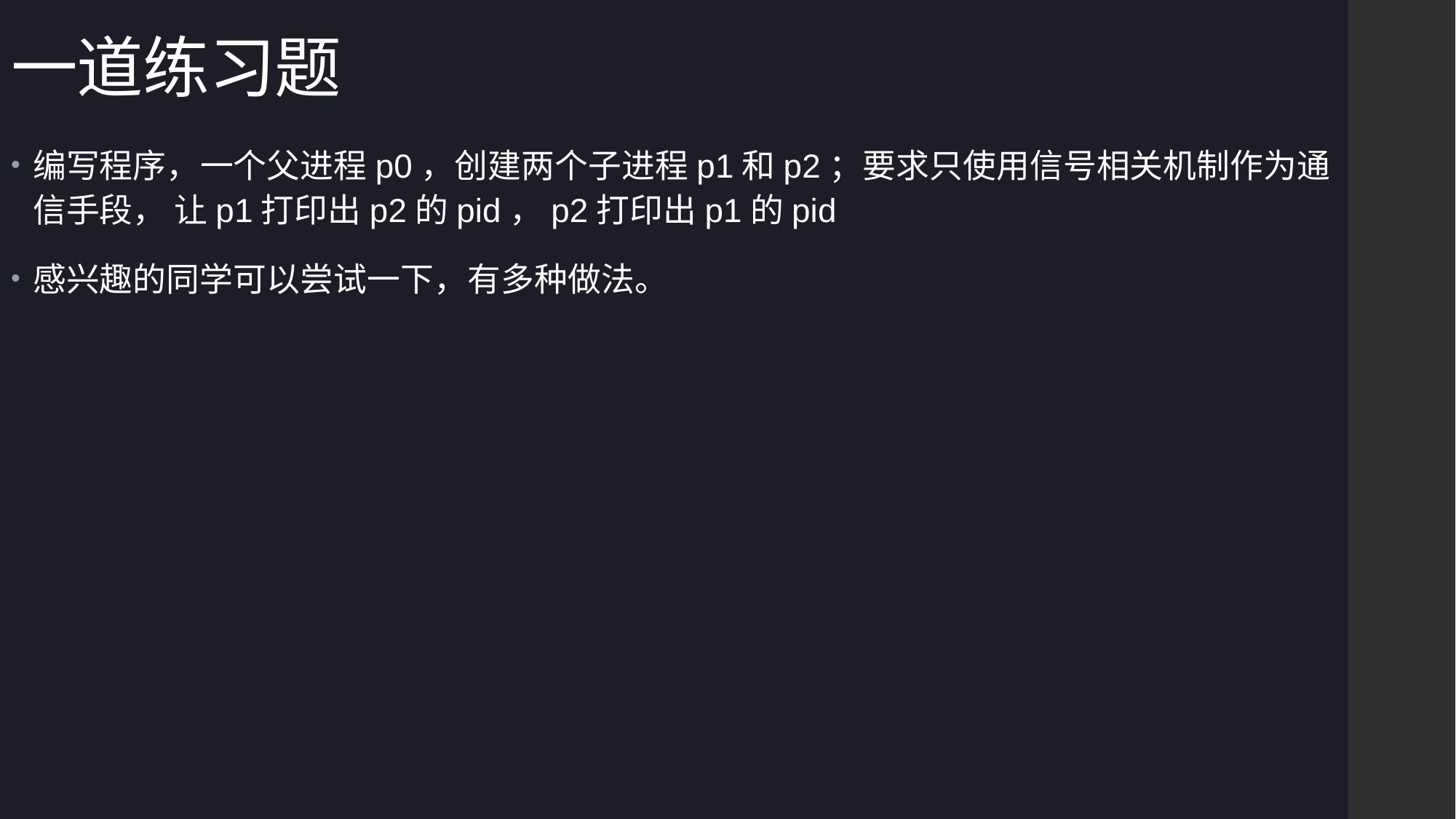

# 一道练习题
编写程序，⼀个⽗进程p0，创建两个⼦进程p1和p2；要求只使⽤信号相关机制作为通信⼿段， 让p1打印出p2的pid，p2打印出p1的pid
感兴趣的同学可以尝试一下，有多种做法。